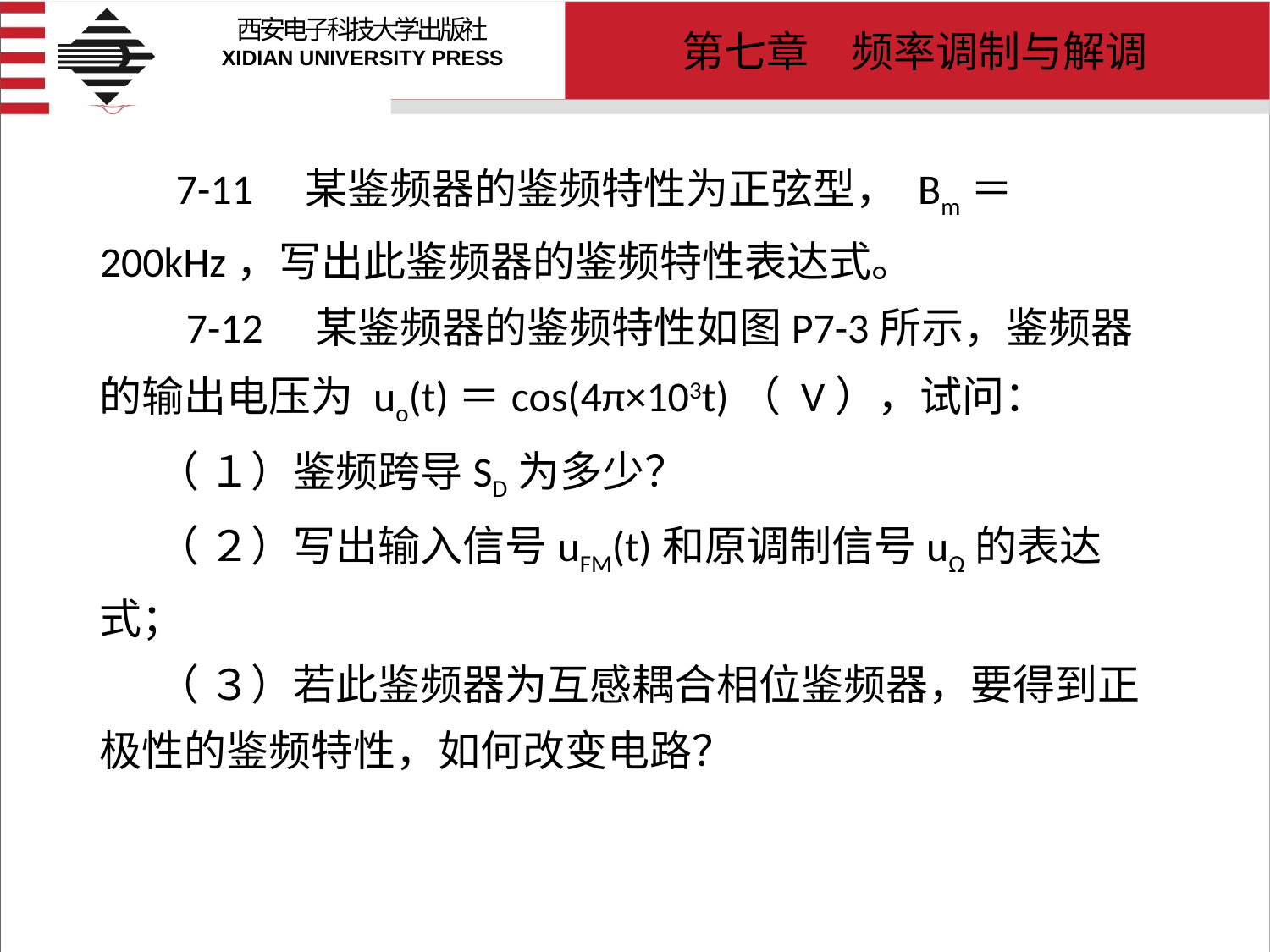

# 7-11　某鉴频器的鉴频特性为正弦型， Bm＝200kHz，写出此鉴频器的鉴频特性表达式。 7-12　某鉴频器的鉴频特性如图P7-3所示，鉴频器的输出电压为 uo(t)＝cos(4π×103t)（ V），试问： （ １）鉴频跨导SD为多少？ （ ２）写出输入信号uFM(t)和原调制信号uΩ的表达式； （ ３）若此鉴频器为互感耦合相位鉴频器，要得到正极性的鉴频特性，如何改变电路？